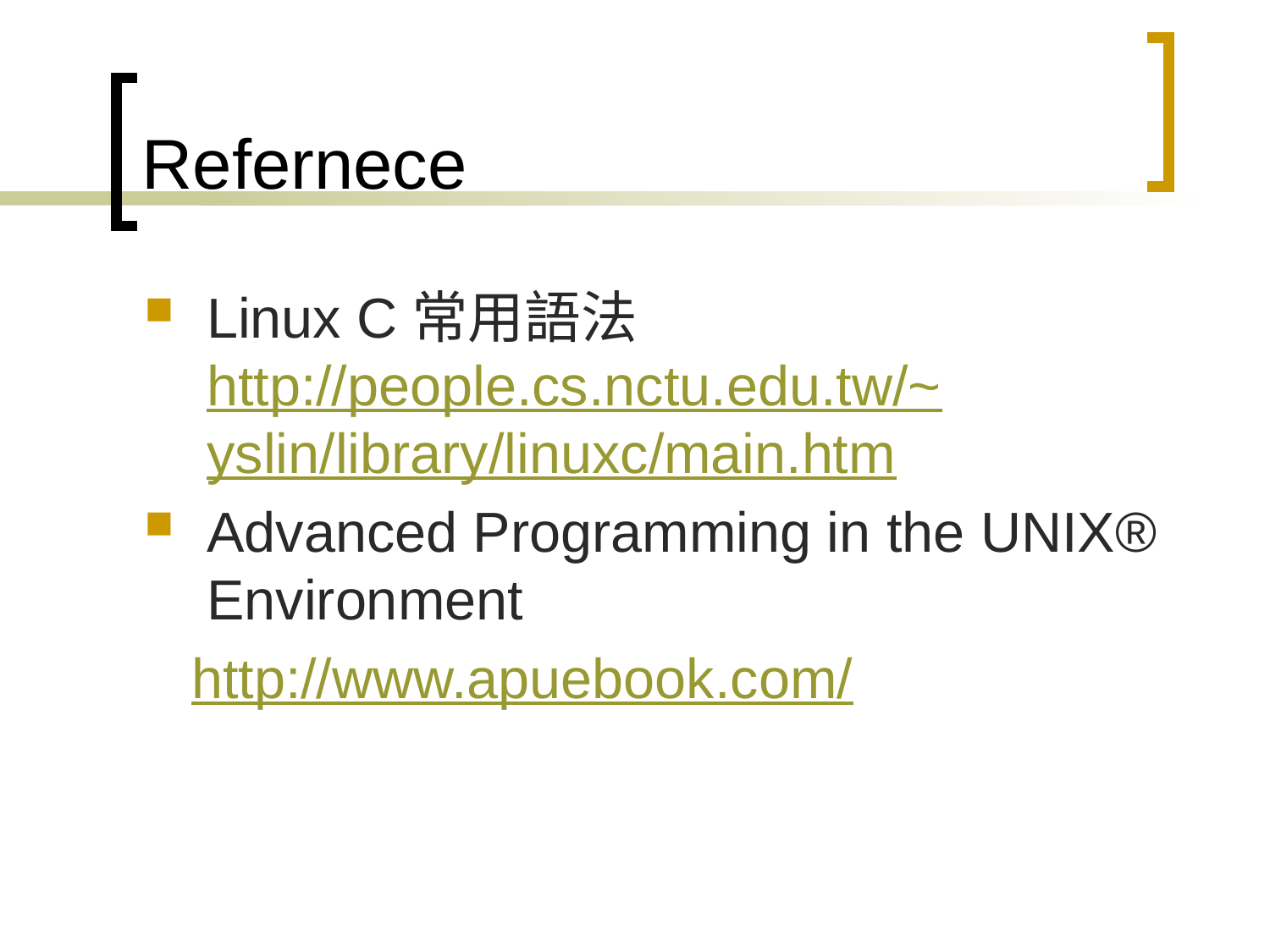

# Refernece
Linux C常用語法http://people.cs.nctu.edu.tw/~yslin/library/linuxc/main.htm
Advanced Programming in the UNIX® Environment
   http://www.apuebook.com/